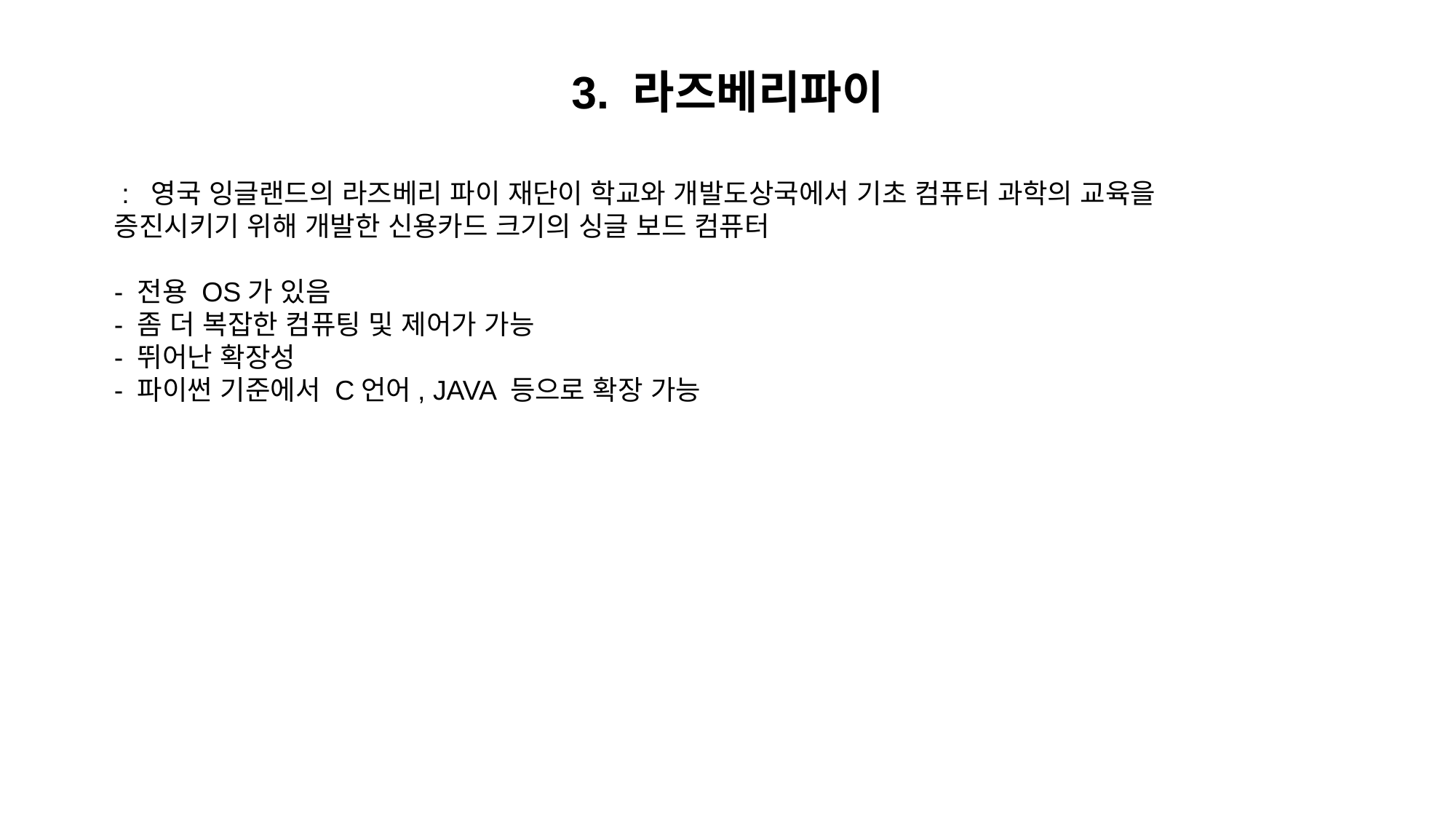

# 3. 라즈베리파이
 :  영국 잉글랜드의 라즈베리 파이 재단이 학교와 개발도상국에서 기초 컴퓨터 과학의 교육을 증진시키기 위해 개발한 신용카드 크기의 싱글 보드 컴퓨터

- 전용 OS가 있음
- 좀 더 복잡한 컴퓨팅 및 제어가 가능
- 뛰어난 확장성
- 파이썬 기준에서 C언어, JAVA 등으로 확장 가능